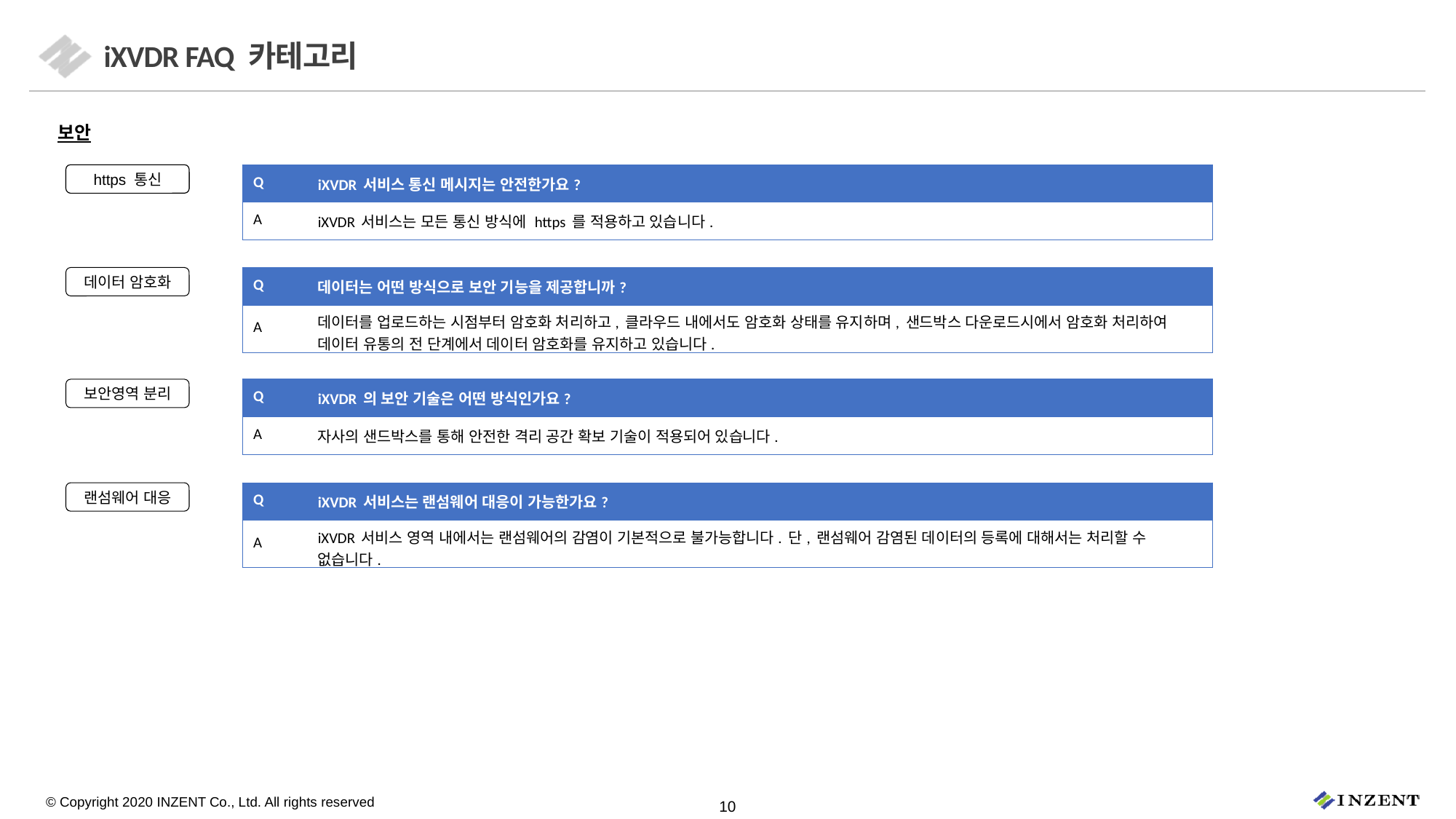

# iXVDR FAQ 카테고리
보안
https 통신
회원가입
| Q | iXVDR 서비스 통신 메시지는 안전한가요? |
| --- | --- |
| A | iXVDR 서비스는 모든 통신 방식에 https 를 적용하고 있습니다. |
데이터 암호화
| Q | 데이터는 어떤 방식으로 보안 기능을 제공합니까? |
| --- | --- |
| A | 데이터를 업로드하는 시점부터 암호화 처리하고, 클라우드 내에서도 암호화 상태를 유지하며, 샌드박스 다운로드시에서 암호화 처리하여 데이터 유통의 전 단계에서 데이터 암호화를 유지하고 있습니다. |
보안영역 분리
| Q | iXVDR 의 보안 기술은 어떤 방식인가요? |
| --- | --- |
| A | 자사의 샌드박스를 통해 안전한 격리 공간 확보 기술이 적용되어 있습니다. |
랜섬웨어 대응
| Q | iXVDR 서비스는 랜섬웨어 대응이 가능한가요? |
| --- | --- |
| A | iXVDR 서비스 영역 내에서는 랜섬웨어의 감염이 기본적으로 불가능합니다. 단, 랜섬웨어 감염된 데이터의 등록에 대해서는 처리할 수 없습니다. |
10